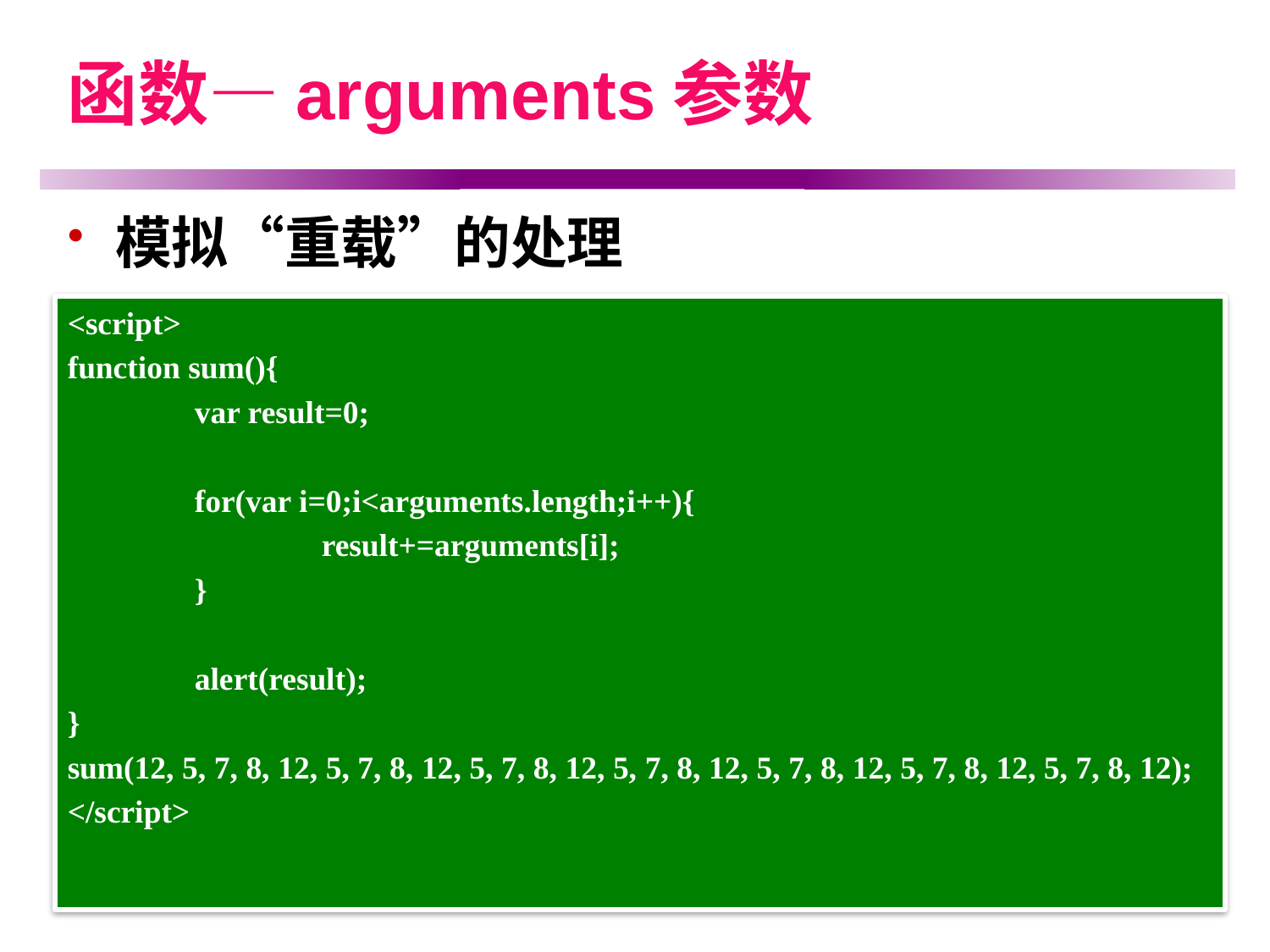

# 函数—arguments参数
模拟“重载”的处理

<script>
function sum(){
	var result=0;

	for(var i=0;i<arguments.length;i++){
		result+=arguments[i];
	}

	alert(result);
}
sum(12, 5, 7, 8, 12, 5, 7, 8, 12, 5, 7, 8, 12, 5, 7, 8, 12, 5, 7, 8, 12, 5, 7, 8, 12, 5, 7, 8, 12);
</script>